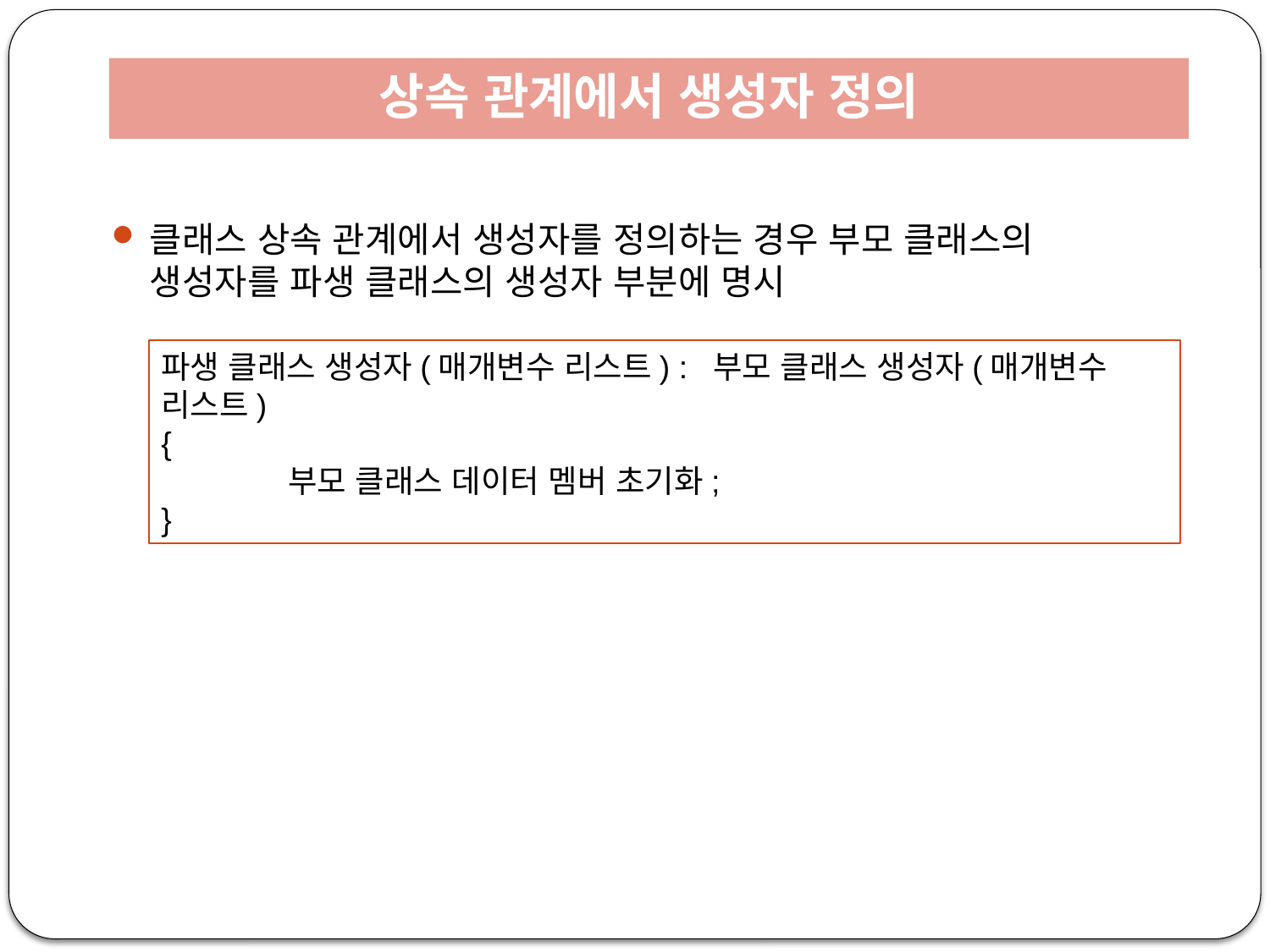

# 상속 관계에서 생성자 정의

클래스 상속 관계에서 생성자를 정의하는 경우 부모 클래스의 생성자를 파생 클래스의 생성자 부분에 명시

파생 클래스 생성자(매개변수 리스트) :  부모 클래스 생성자(매개변수 리스트)
{
	부모 클래스 데이터 멤버 초기화;
}